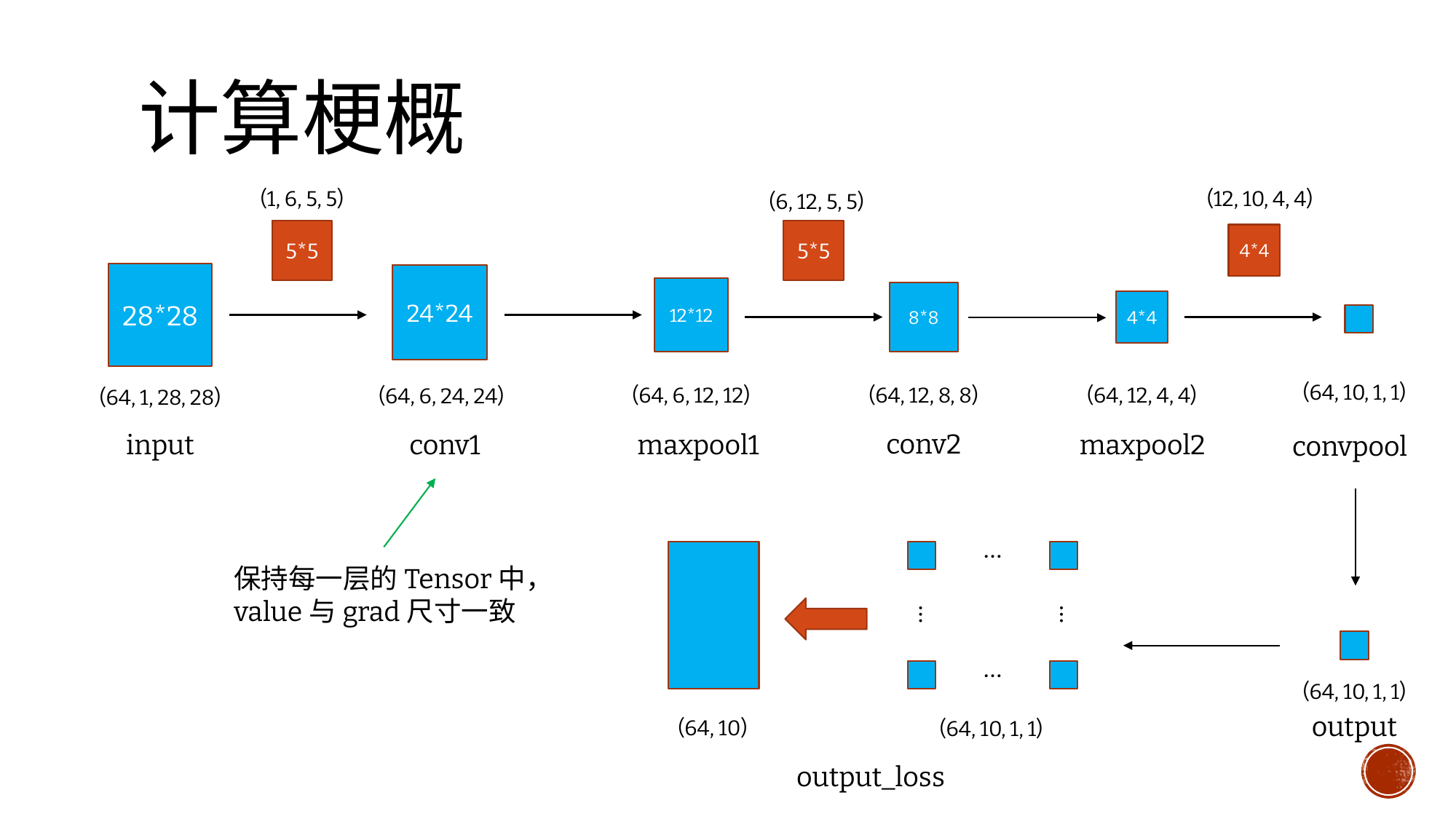

# 计算梗概
(12, 10, 4, 4)
(1, 6, 5, 5)
(6, 12, 5, 5)
5*5
5*5
4*4
28*28
24*24
12*12
8*8
4*4

(64, 10, 1, 1)
(64, 12, 4, 4)
(64, 6, 12, 12)
(64, 12, 8, 8)
(64, 6, 24, 24)
(64, 1, 28, 28)
conv2
conv1
maxpool1
maxpool2
input
convpool
…

保持每一层的Tensor中，
value与grad尺寸一致
…
…

…

(64, 10, 1, 1)
output
(64, 10)
(64, 10, 1, 1)
output_loss